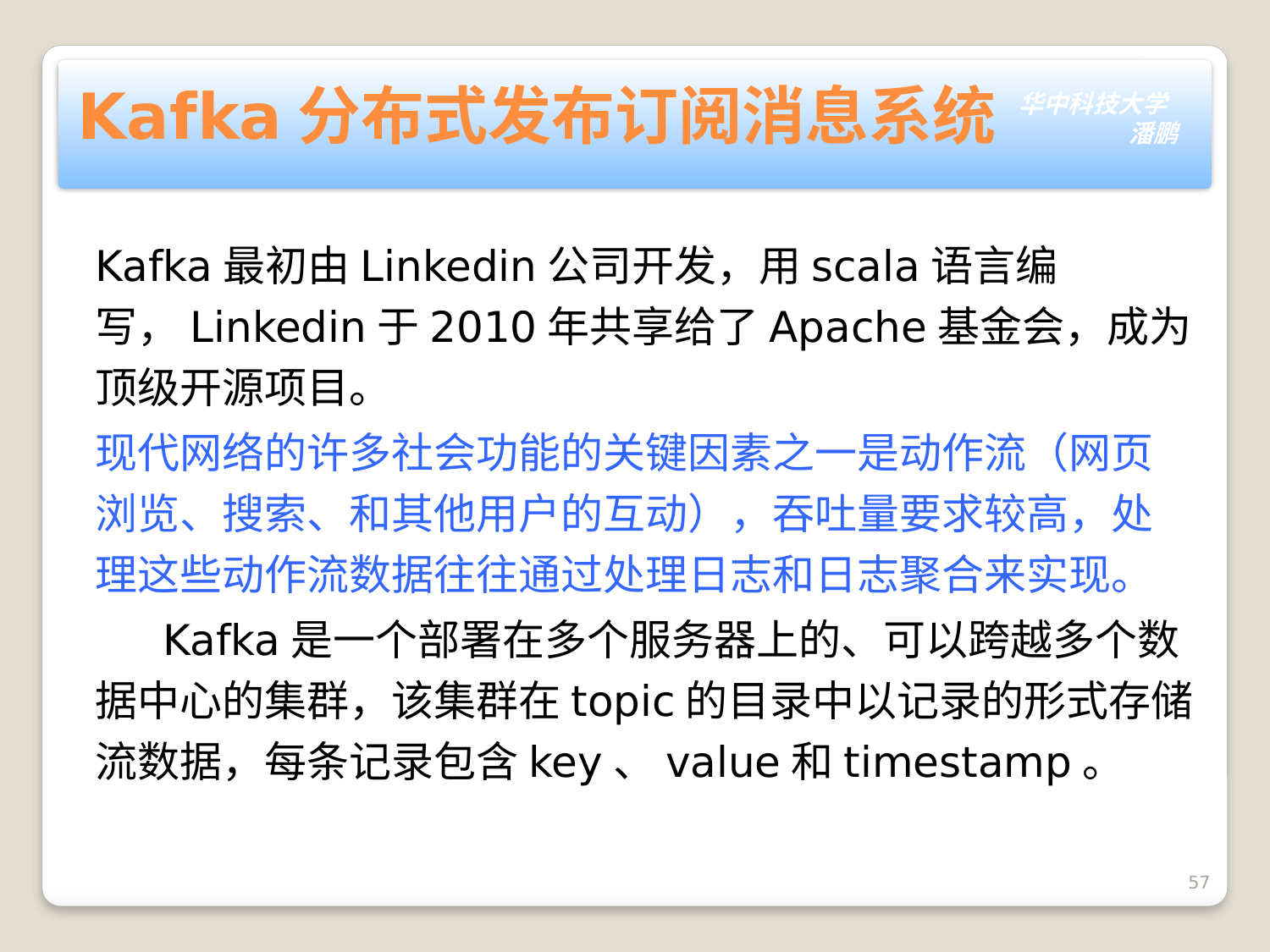

# Kafka分布式发布订阅消息系统
Kafka最初由Linkedin公司开发，用scala语言编写，Linkedin于2010年共享给了Apache基金会，成为顶级开源项目。
现代网络的许多社会功能的关键因素之一是动作流（网页浏览、搜索、和其他用户的互动），吞吐量要求较高，处理这些动作流数据往往通过处理日志和日志聚合来实现。
     Kafka是一个部署在多个服务器上的、可以跨越多个数据中心的集群，该集群在topic的目录中以记录的形式存储流数据，每条记录包含key、value和timestamp。
57